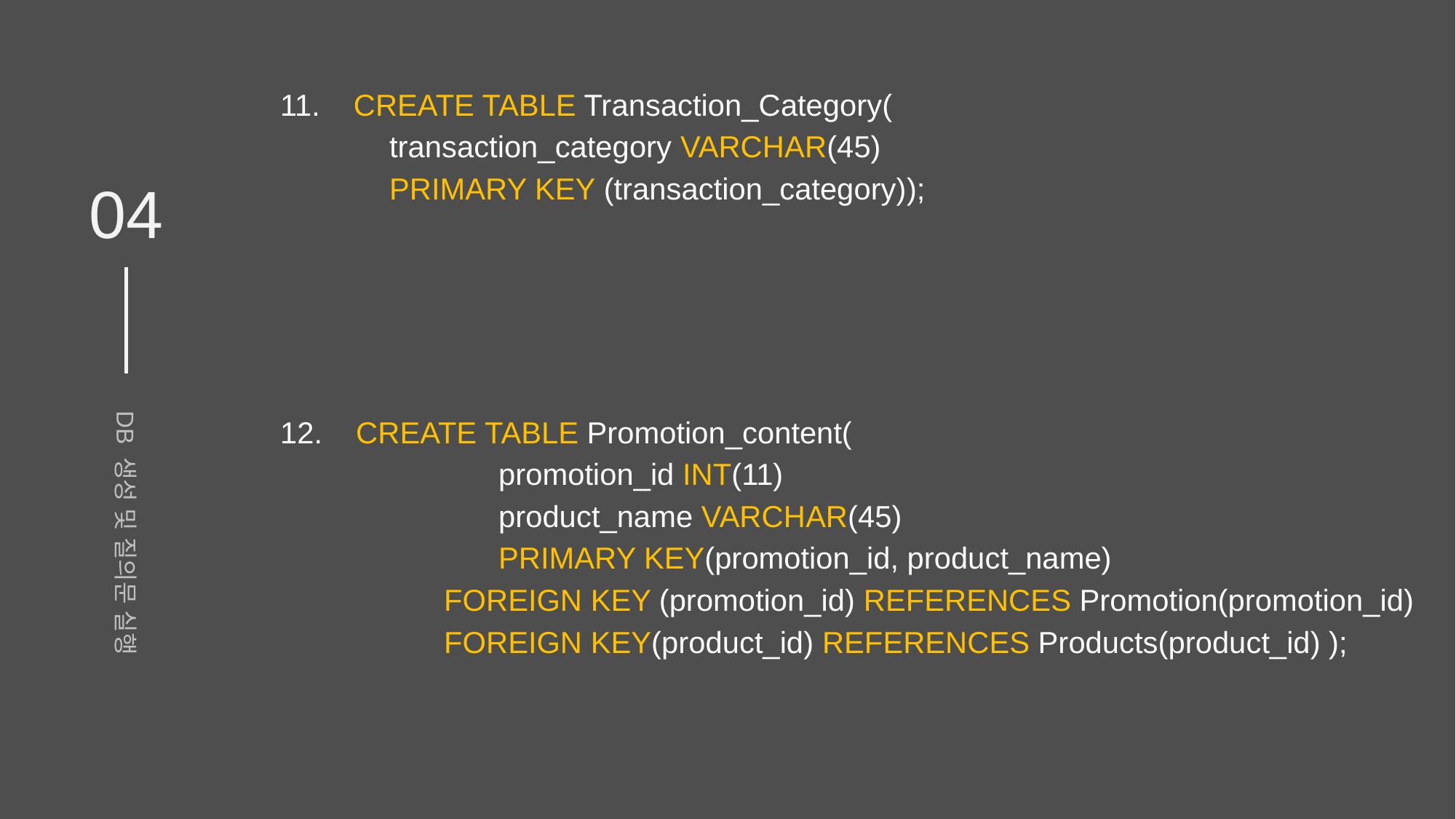

11.    CREATE TABLE Transaction_Category(
transaction_category VARCHAR(45)
PRIMARY KEY (transaction_category));

04
12.    CREATE TABLE Promotion_content(
		promotion_id INT(11)
		product_name VARCHAR(45)
		PRIMARY KEY(promotion_id, product_name)
	FOREIGN KEY (promotion_id) REFERENCES Promotion(promotion_id)
	FOREIGN KEY(product_id) REFERENCES Products(product_id) );

DB 생성 및 질의문 실행